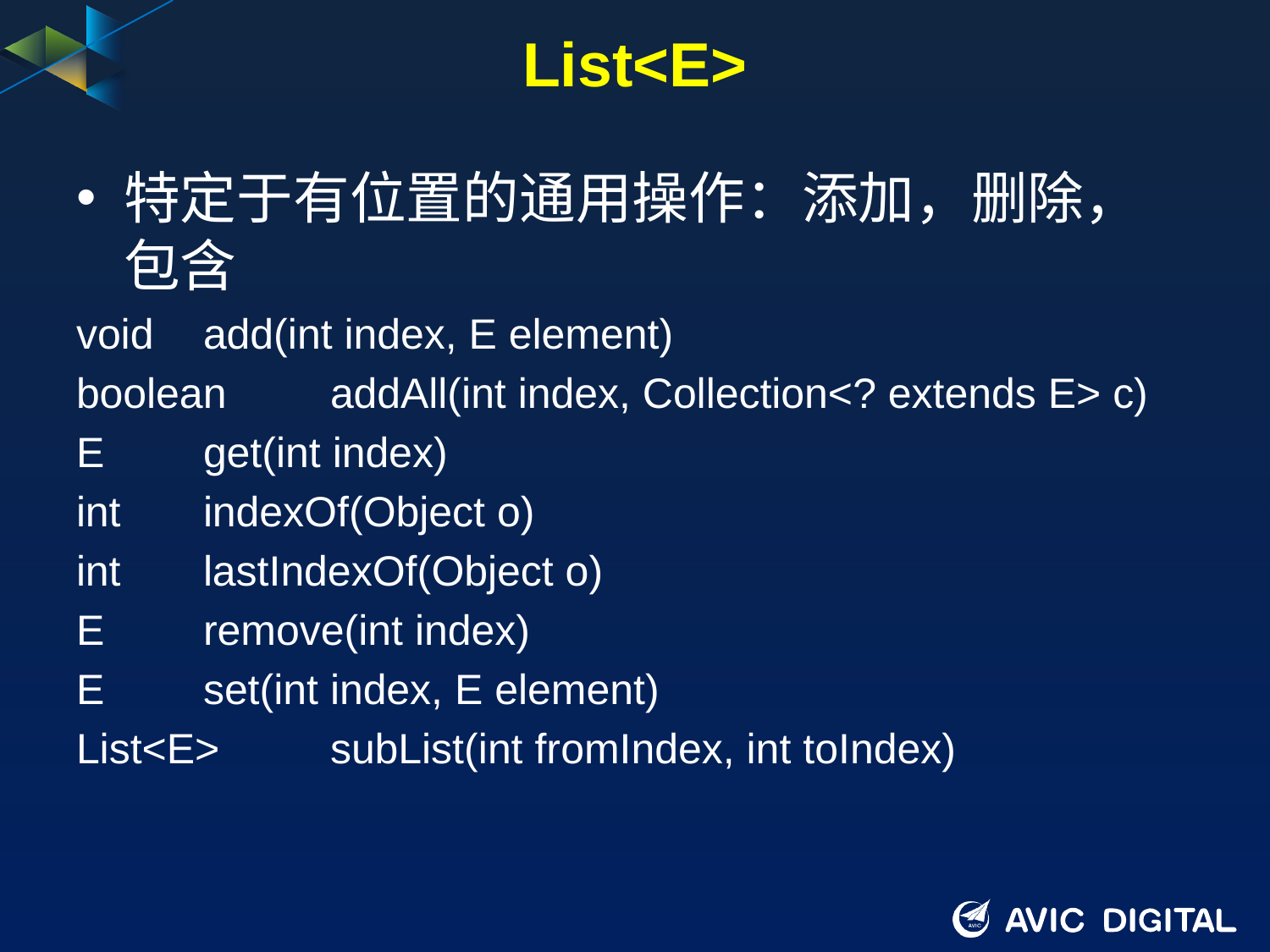

# List<E>
特定于有位置的通用操作：添加，删除，包含
void	add(int index, E element)
boolean	addAll(int index, Collection<? extends E> c)
E	get(int index)
int	indexOf(Object o)
int	lastIndexOf(Object o)
E	remove(int index)
E	set(int index, E element)
List<E>	subList(int fromIndex, int toIndex)